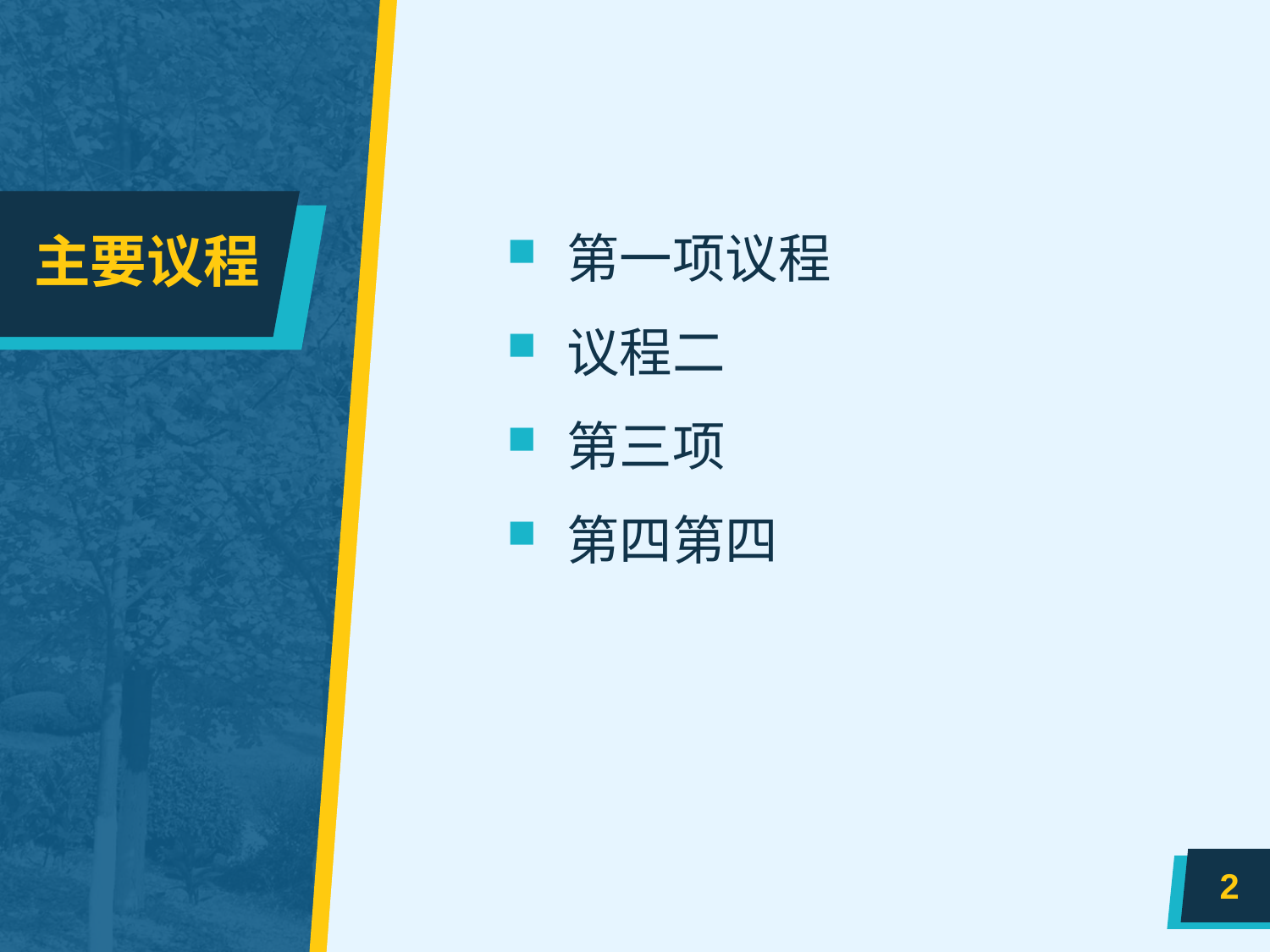

# 主要议程
第一项议程
议程二
第三项
第四第四
2